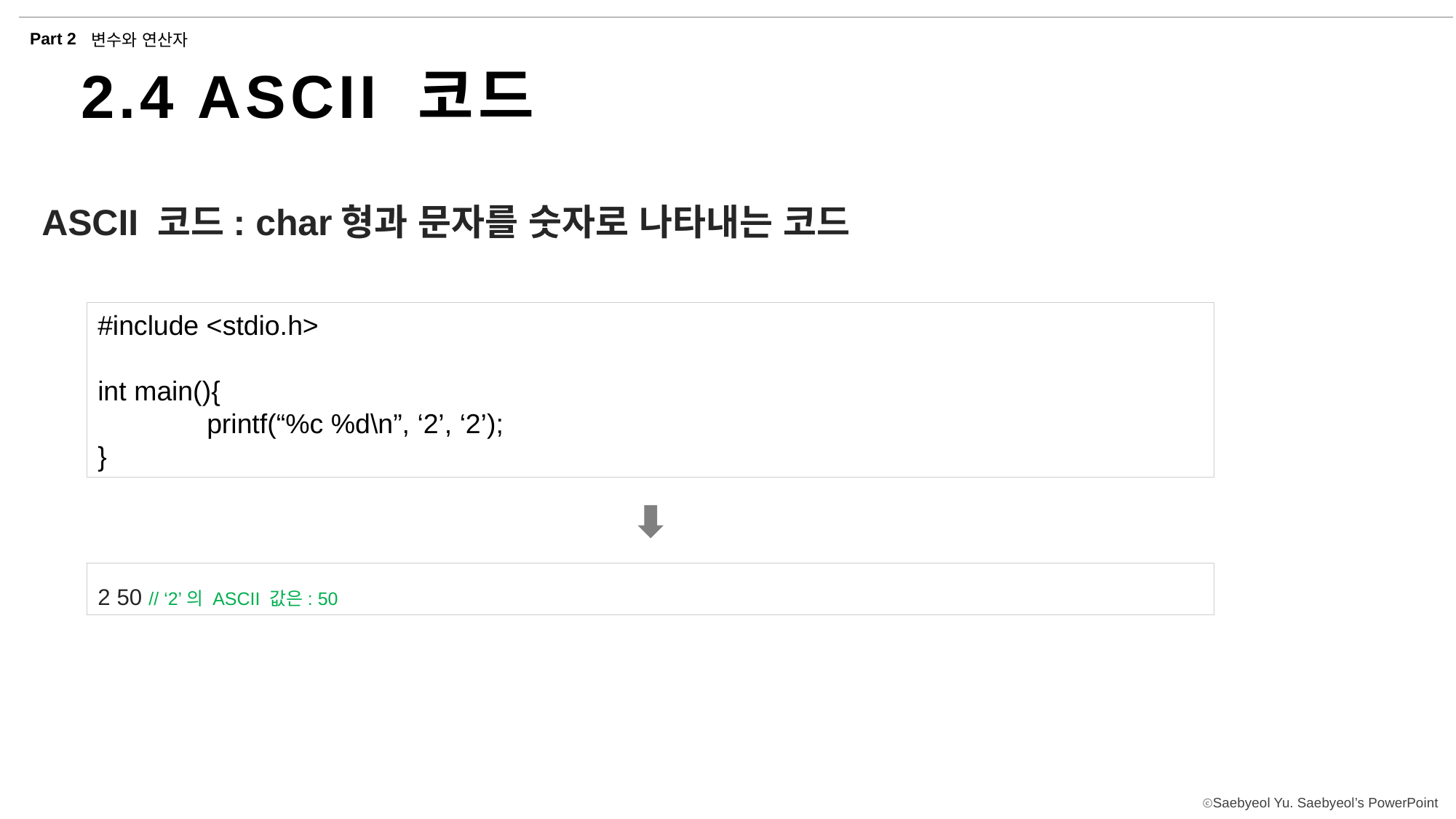

Part 2
변수와 연산자
2.4 ASCII 코드
ASCII 코드: char형과 문자를 숫자로 나타내는 코드
#include <stdio.h>

int main(){
	printf(“%c %d\n”, ‘2’, ‘2’);
}

2 50 // ‘2’의 ASCII 값은: 50